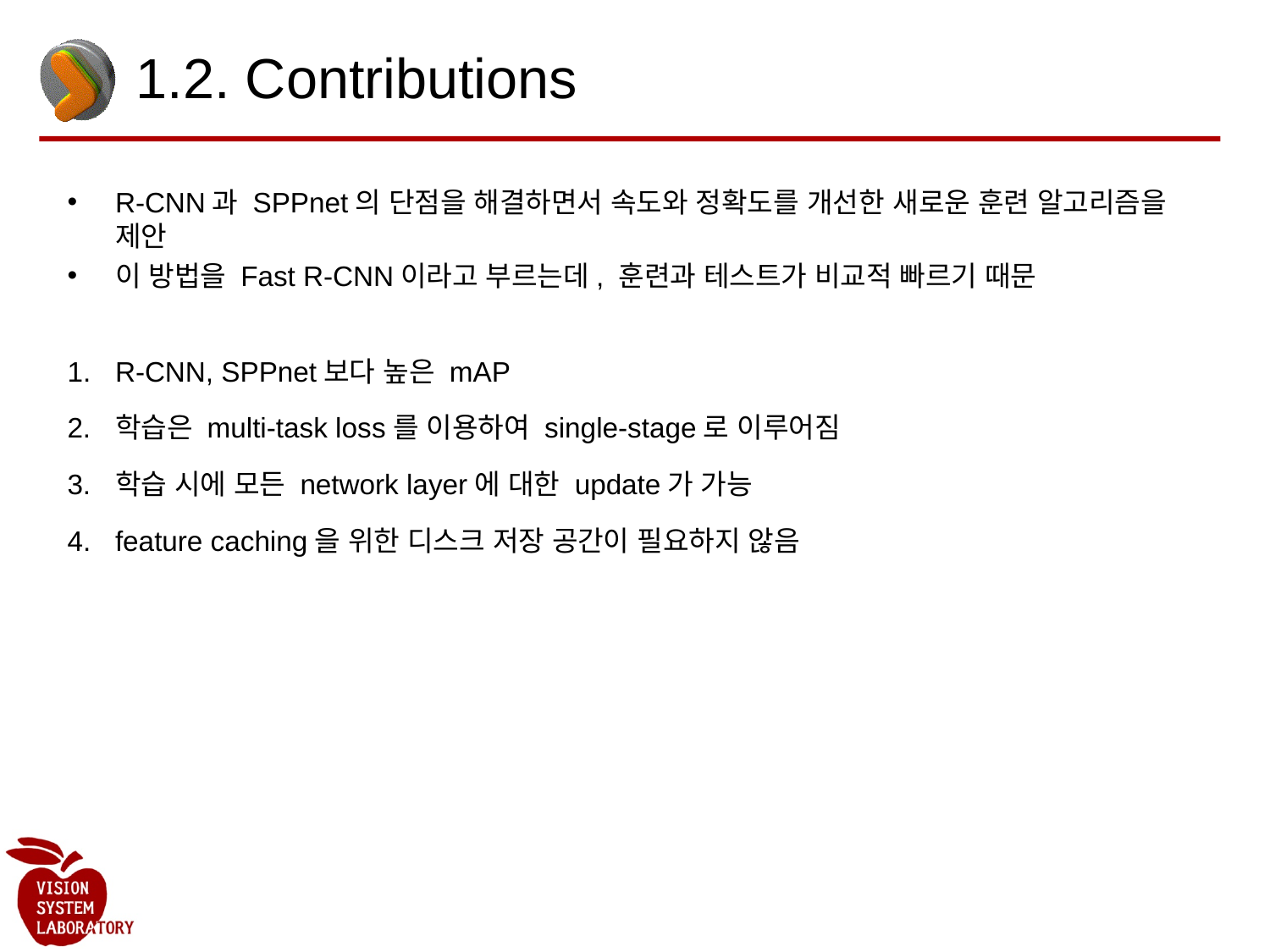

# 1.2. Contributions
R-CNN과 SPPnet의 단점을 해결하면서 속도와 정확도를 개선한 새로운 훈련 알고리즘을 제안
이 방법을 Fast R-CNN이라고 부르는데, 훈련과 테스트가 비교적 빠르기 때문

R-CNN, SPPnet보다 높은 mAP
학습은 multi-task loss를 이용하여 single-stage로 이루어짐
학습 시에 모든 network layer에 대한 update가 가능
feature caching을 위한 디스크 저장 공간이 필요하지 않음